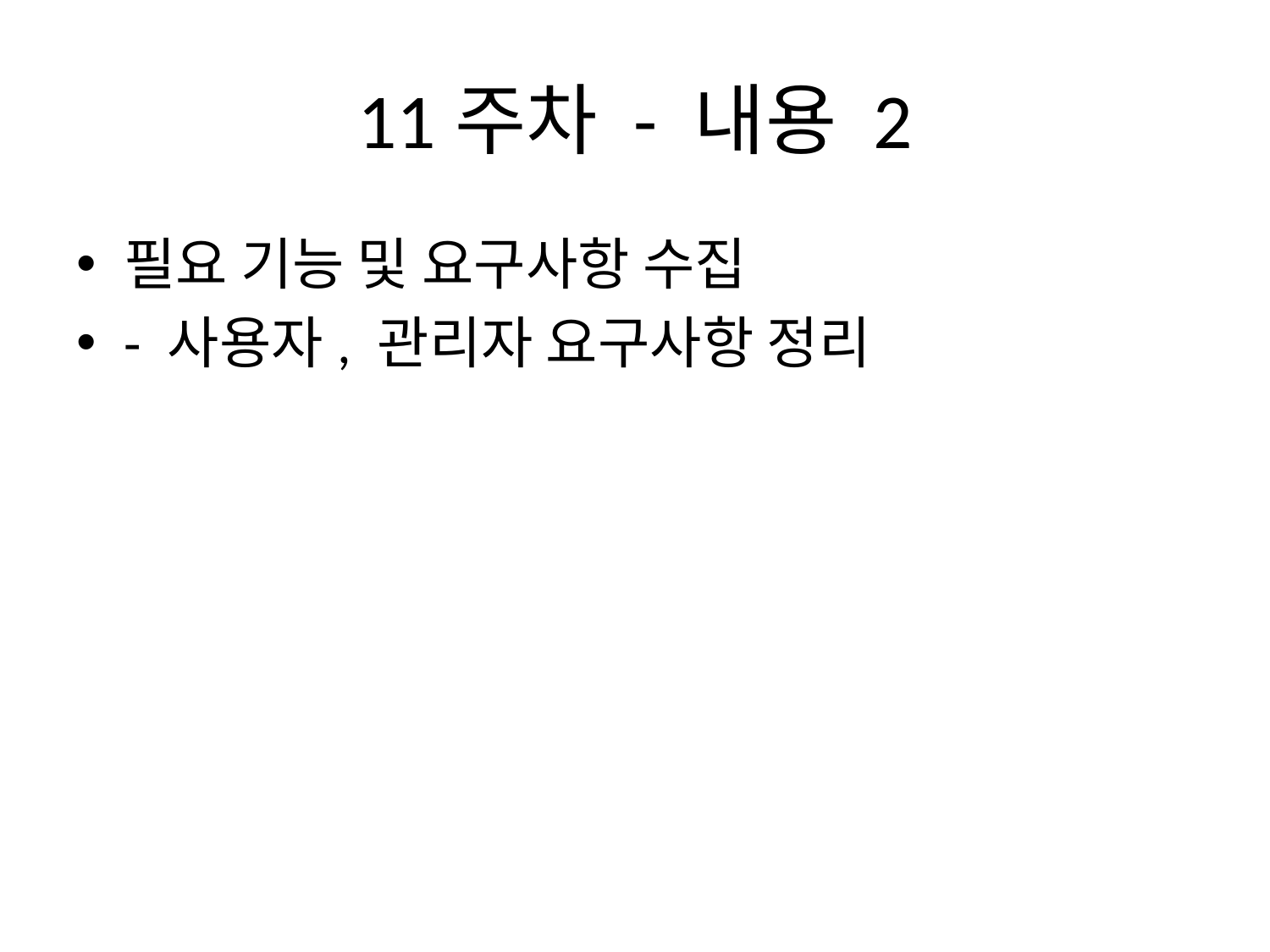

# 11주차 - 내용 2
필요 기능 및 요구사항 수집
- 사용자, 관리자 요구사항 정리